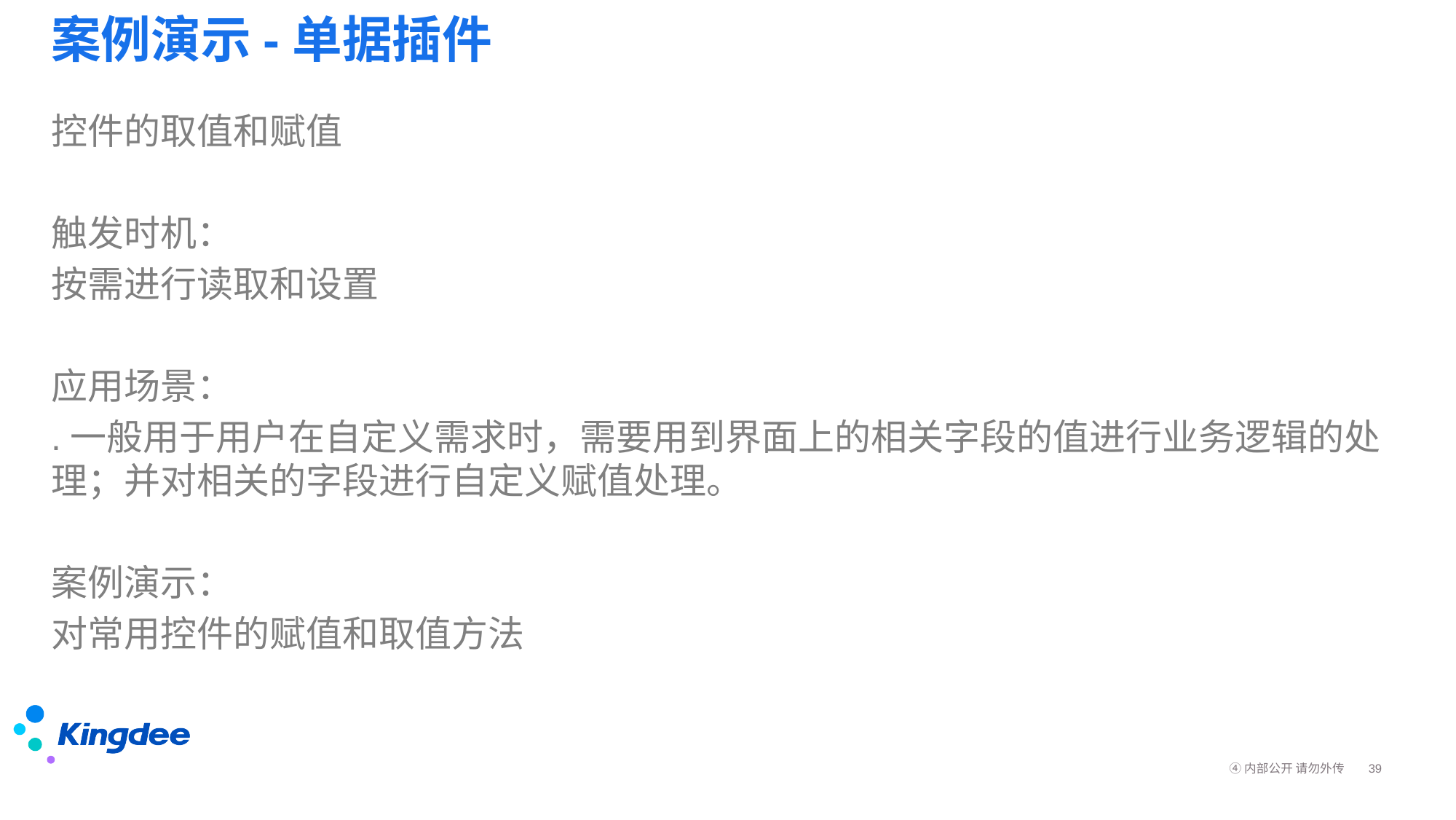

# 案例演示-单据插件
控件的取值和赋值

触发时机：
按需进行读取和设置

应用场景：
.一般用于用户在自定义需求时，需要用到界面上的相关字段的值进行业务逻辑的处理；并对相关的字段进行自定义赋值处理。

案例演示：
对常用控件的赋值和取值方法